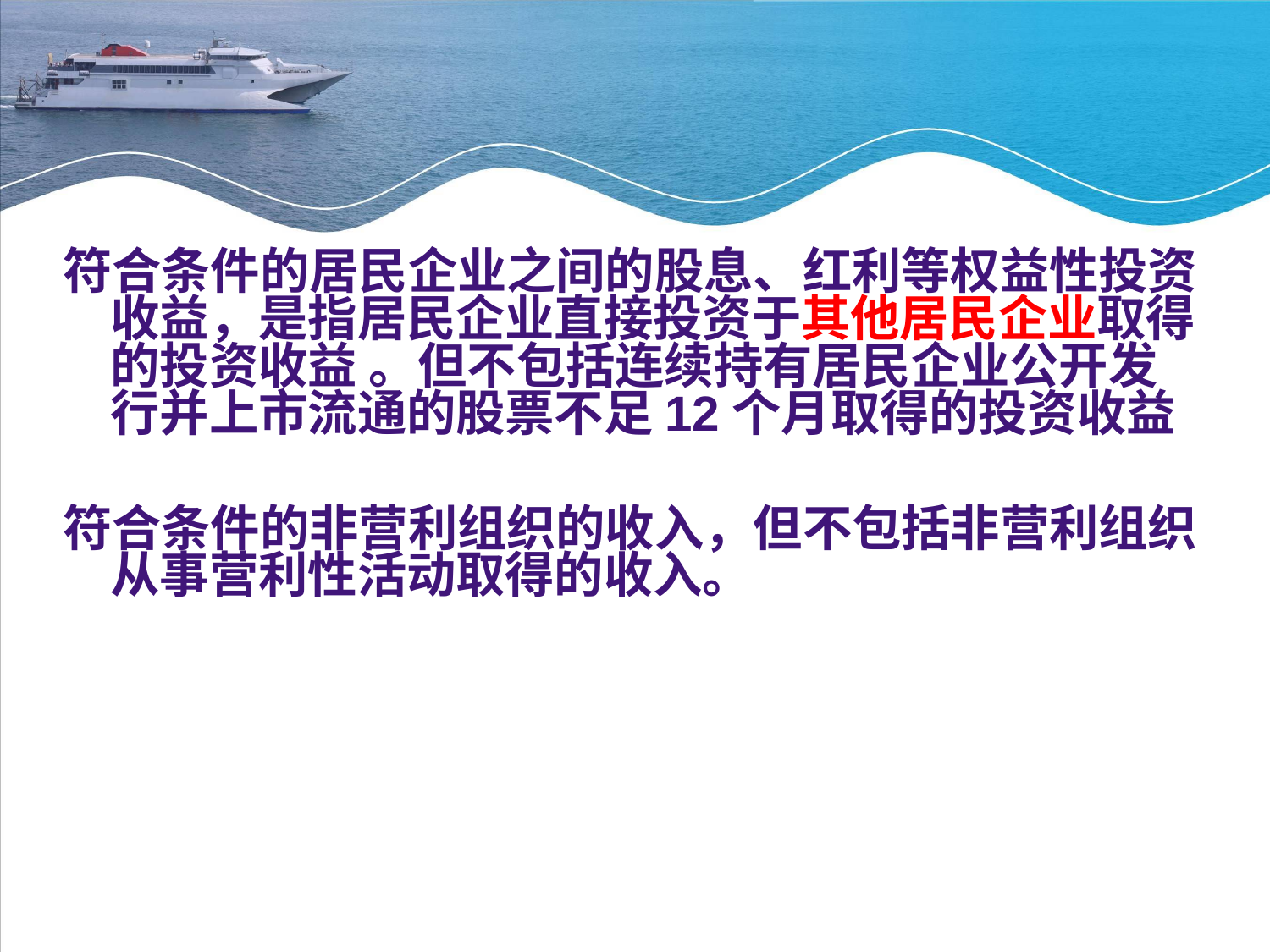

#
符合条件的居民企业之间的股息、红利等权益性投资收益，是指居民企业直接投资于其他居民企业取得的投资收益 。但不包括连续持有居民企业公开发行并上市流通的股票不足12个月取得的投资收益

符合条件的非营利组织的收入，但不包括非营利组织从事营利性活动取得的收入。